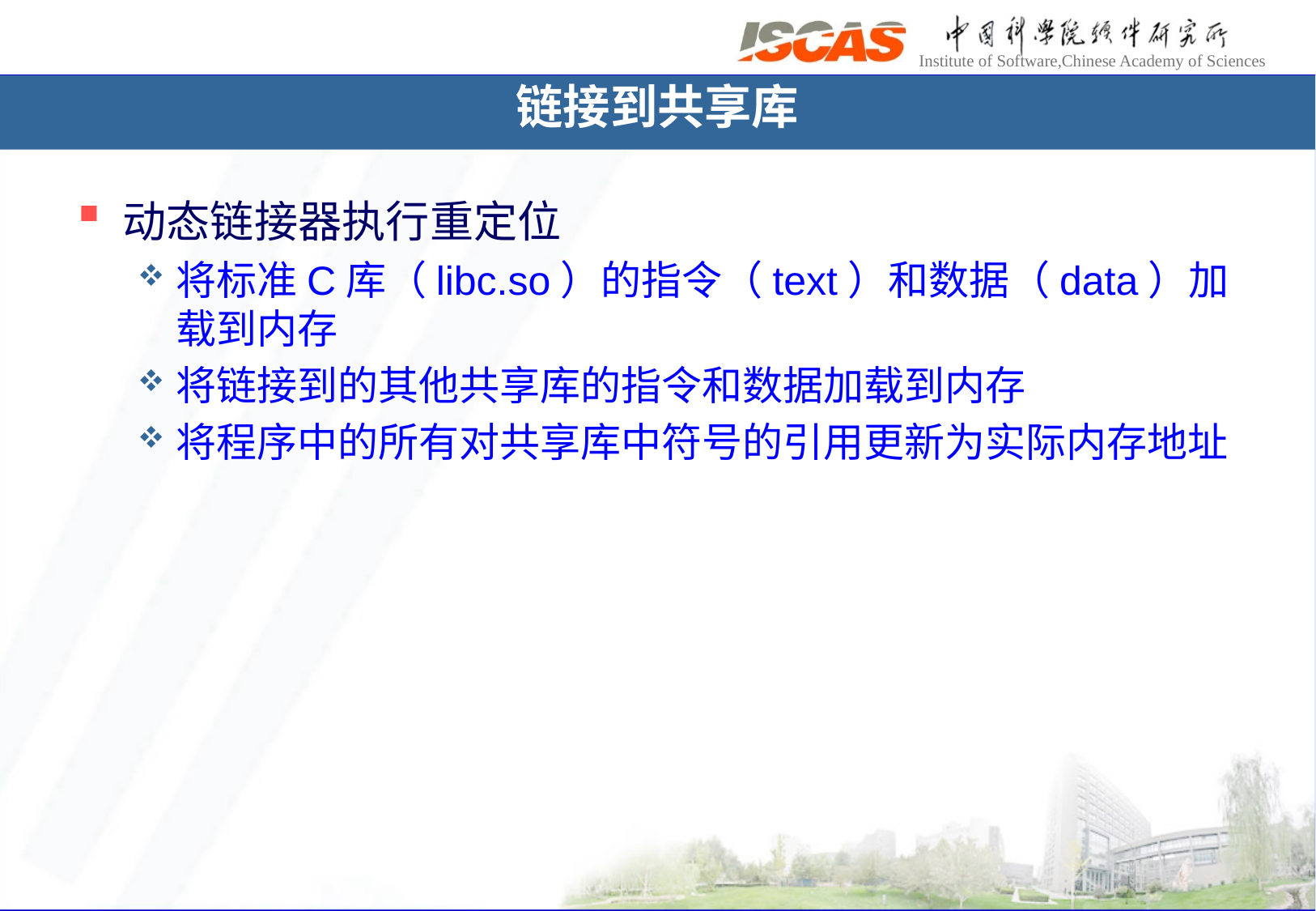

链接到共享库
动态链接器执行重定位
将标准C库（libc.so）的指令（text）和数据（data）加载到内存
将链接到的其他共享库的指令和数据加载到内存
将程序中的所有对共享库中符号的引用更新为实际内存地址